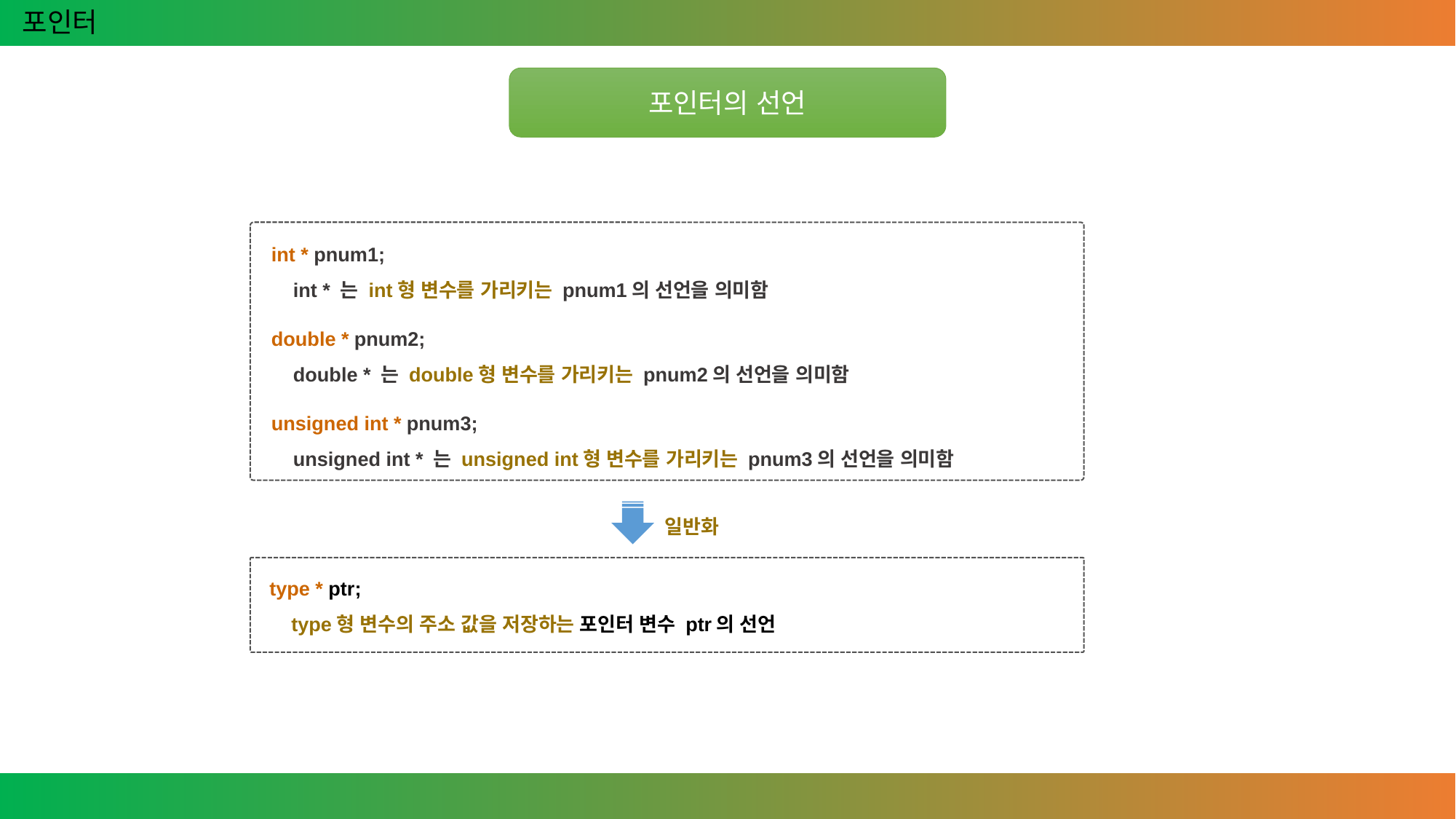

포인터
포인터의 선언

int * pnum1;
    int * 는 int형 변수를 가리키는 pnum1의 선언을 의미함

double * pnum2;
    double * 는 double형 변수를 가리키는 pnum2의 선언을 의미함

unsigned int * pnum3;
    unsigned int * 는 unsigned int형 변수를 가리키는 pnum3의 선언을 의미함
일반화

type * ptr;
    type형 변수의 주소 값을 저장하는 포인터 변수 ptr의 선언